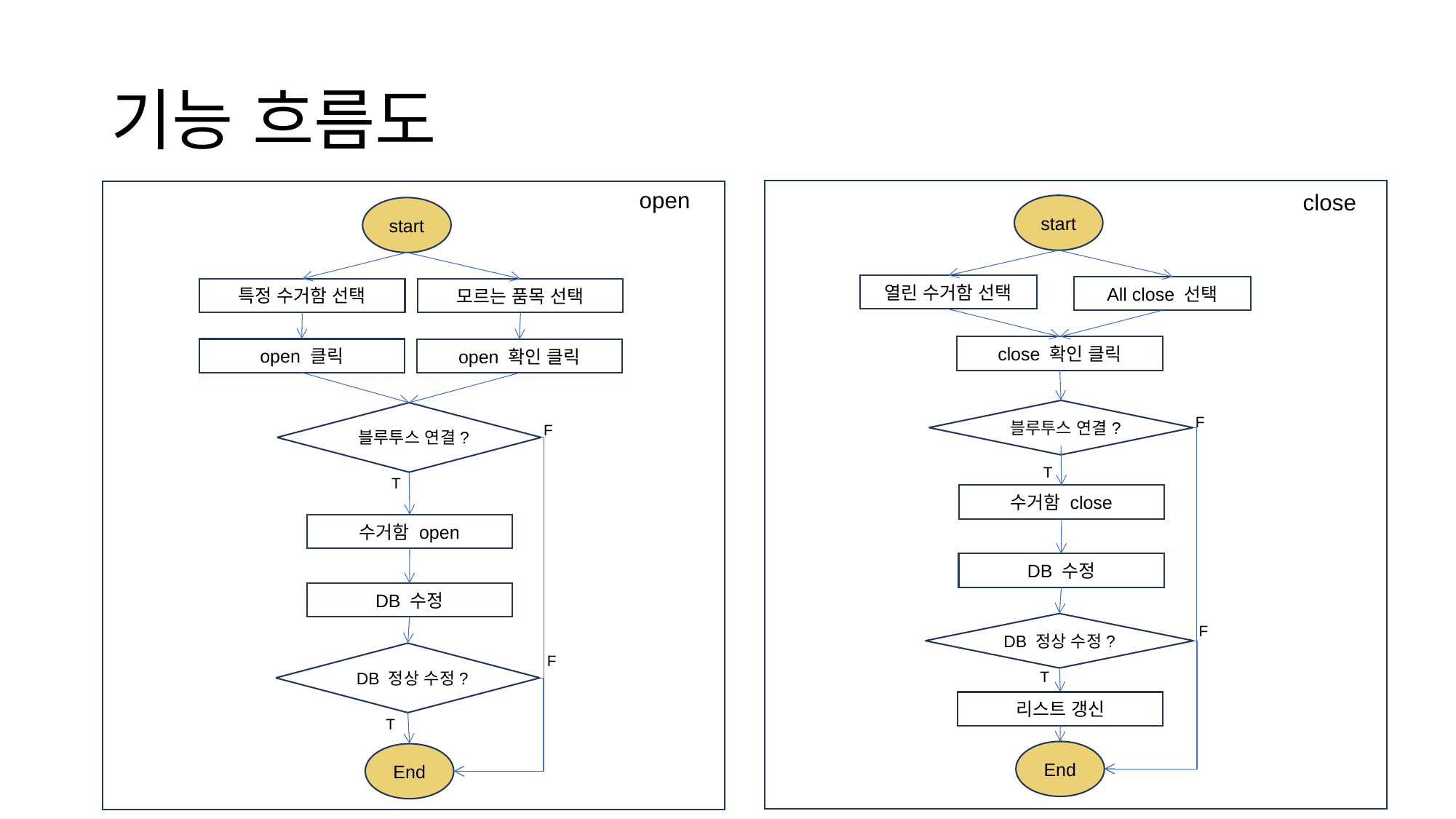

# 기능 흐름도
open

close
start
start
열린 수거함 선택
All close 선택
특정 수거함 선택
모르는 품목 선택
close 확인 클릭
open 클릭
open 확인 클릭
블루투스 연결?
블루투스 연결?
F
F
T
T
수거함 close
수거함 open
DB 수정
DB 수정
DB 정상 수정?
F
DB 정상 수정?
F
T
리스트 갱신
T
End
End